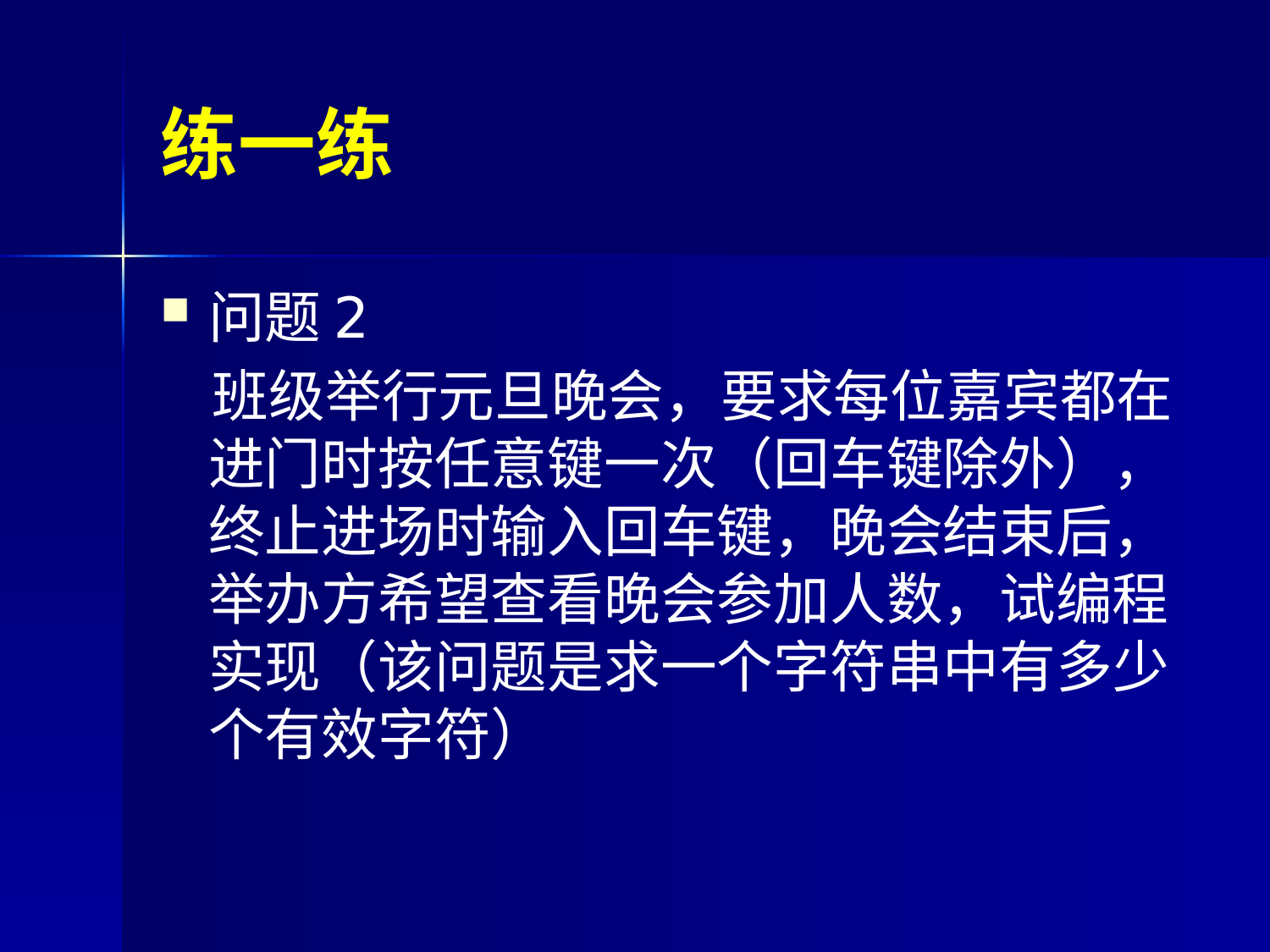

练一练
问题2
   班级举行元旦晚会，要求每位嘉宾都在进门时按任意键一次（回车键除外），终止进场时输入回车键，晚会结束后，举办方希望查看晚会参加人数，试编程实现（该问题是求一个字符串中有多少个有效字符）